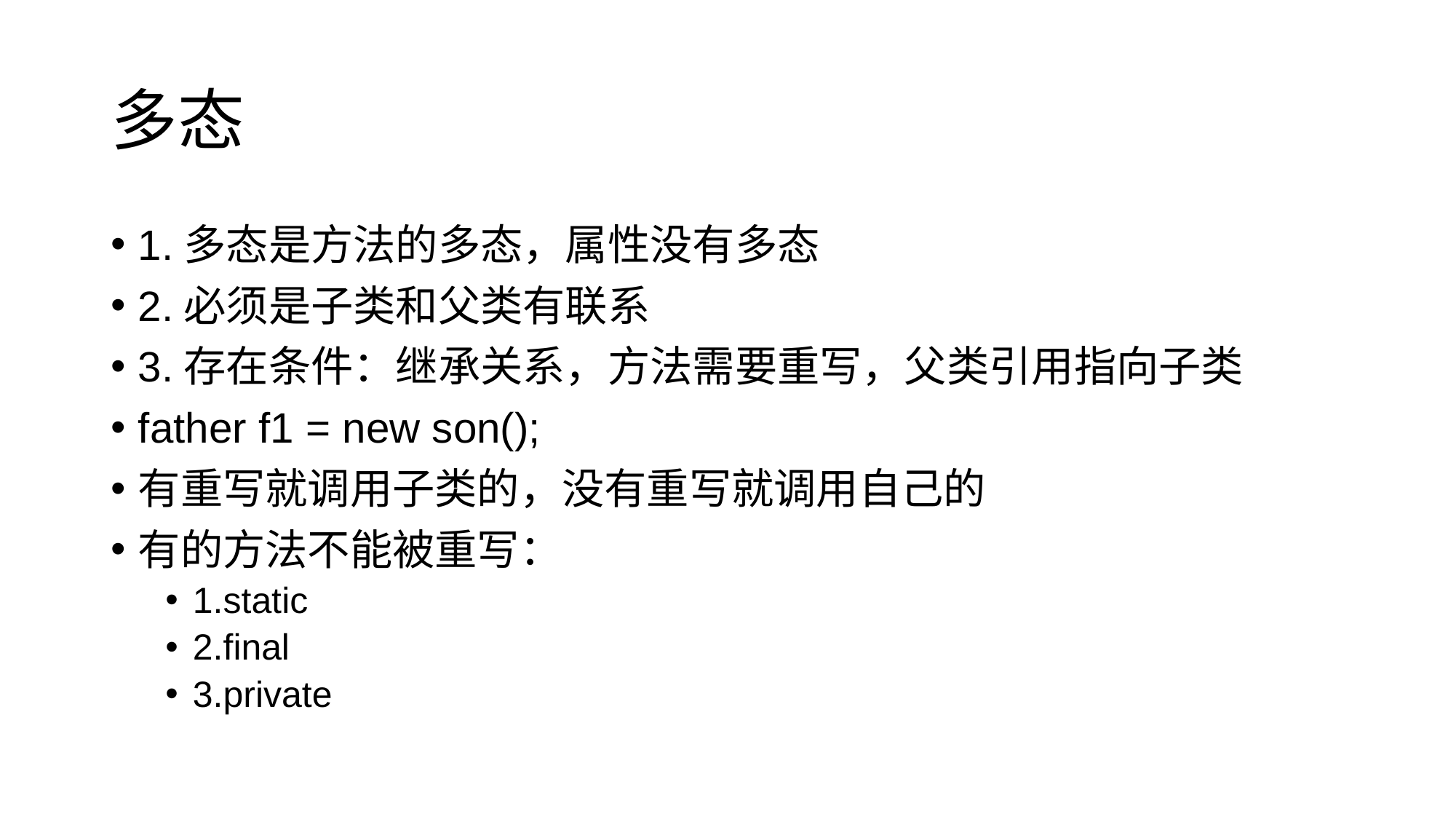

# 多态
1.多态是方法的多态，属性没有多态
2.必须是子类和父类有联系
3.存在条件：继承关系，方法需要重写，父类引用指向子类
father f1 = new son();
有重写就调用子类的，没有重写就调用自己的
有的方法不能被重写：
1.static
2.final
3.private